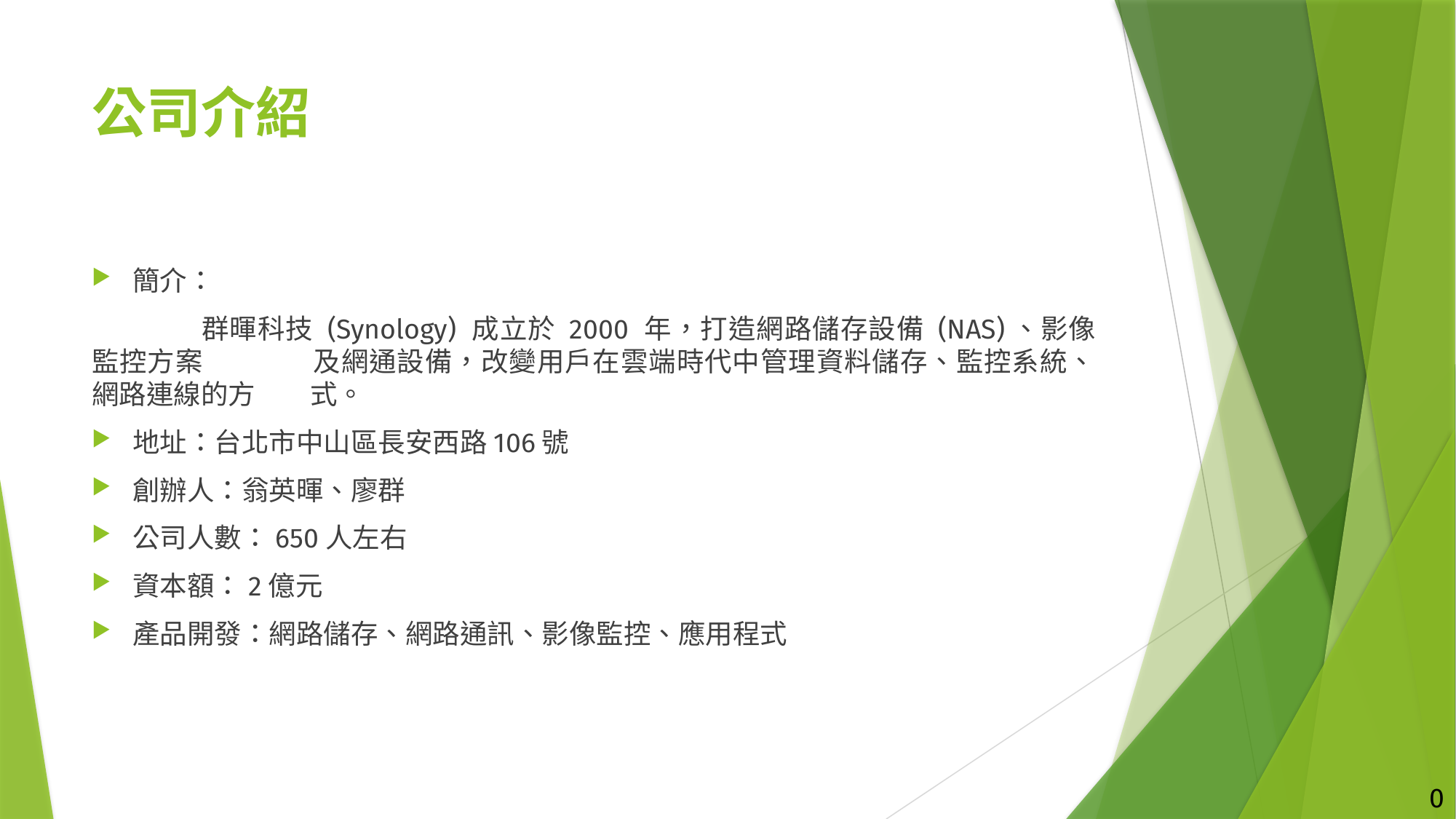

# 公司介紹
簡介：
	群暉科技 (Synology) 成立於 2000 年，打造網路儲存設備 (NAS)、影像監控方案	及網通設備，改變用戶在雲端時代中管理資料儲存、監控系統、網路連線的方	式。
地址：台北市中山區長安西路106號
創辦人：翁英暉、廖群
公司人數：650人左右
資本額：2億元
產品開發：網路儲存、網路通訊、影像監控、應用程式

0